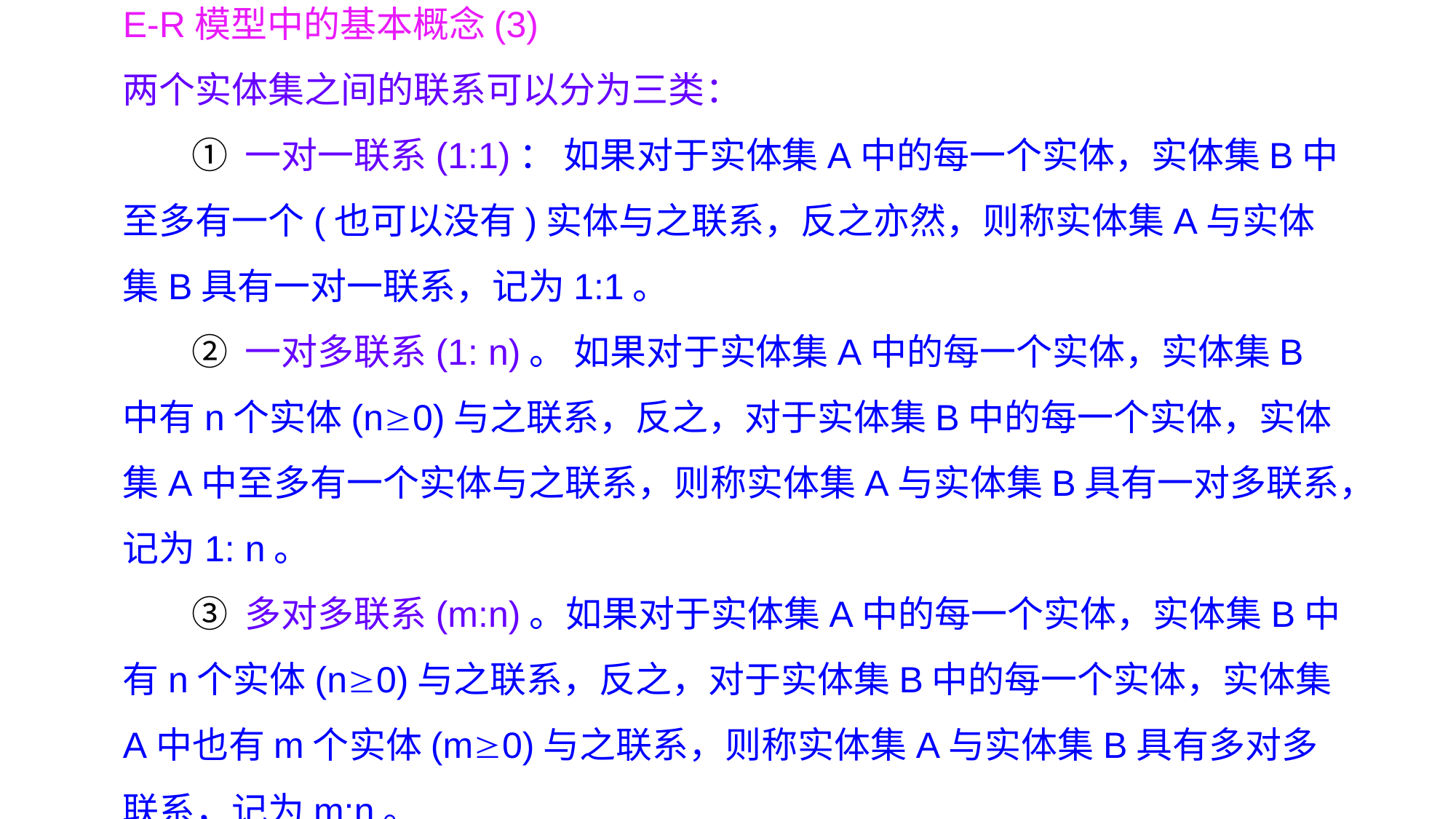

E-R模型中的基本概念(3)
两个实体集之间的联系可以分为三类：
① 一对一联系(1:1)： 如果对于实体集A中的每一个实体，实体集B中至多有一个(也可以没有)实体与之联系，反之亦然，则称实体集A与实体集B具有一对一联系，记为1:1。
② 一对多联系(1: n)。 如果对于实体集A中的每一个实体，实体集B中有n个实体(n≥0)与之联系，反之，对于实体集B中的每一个实体，实体集A中至多有一个实体与之联系，则称实体集A与实体集B具有一对多联系，记为1: n。
③ 多对多联系(m:n)。如果对于实体集A中的每一个实体，实体集B中有n个实体(n≥0)与之联系，反之，对于实体集B中的每一个实体，实体集A中也有m个实体(m≥0)与之联系，则称实体集A与实体集B具有多对多联系，记为m:n。
实体集内部的联系也有1:1、1:n和m:n三类联系。